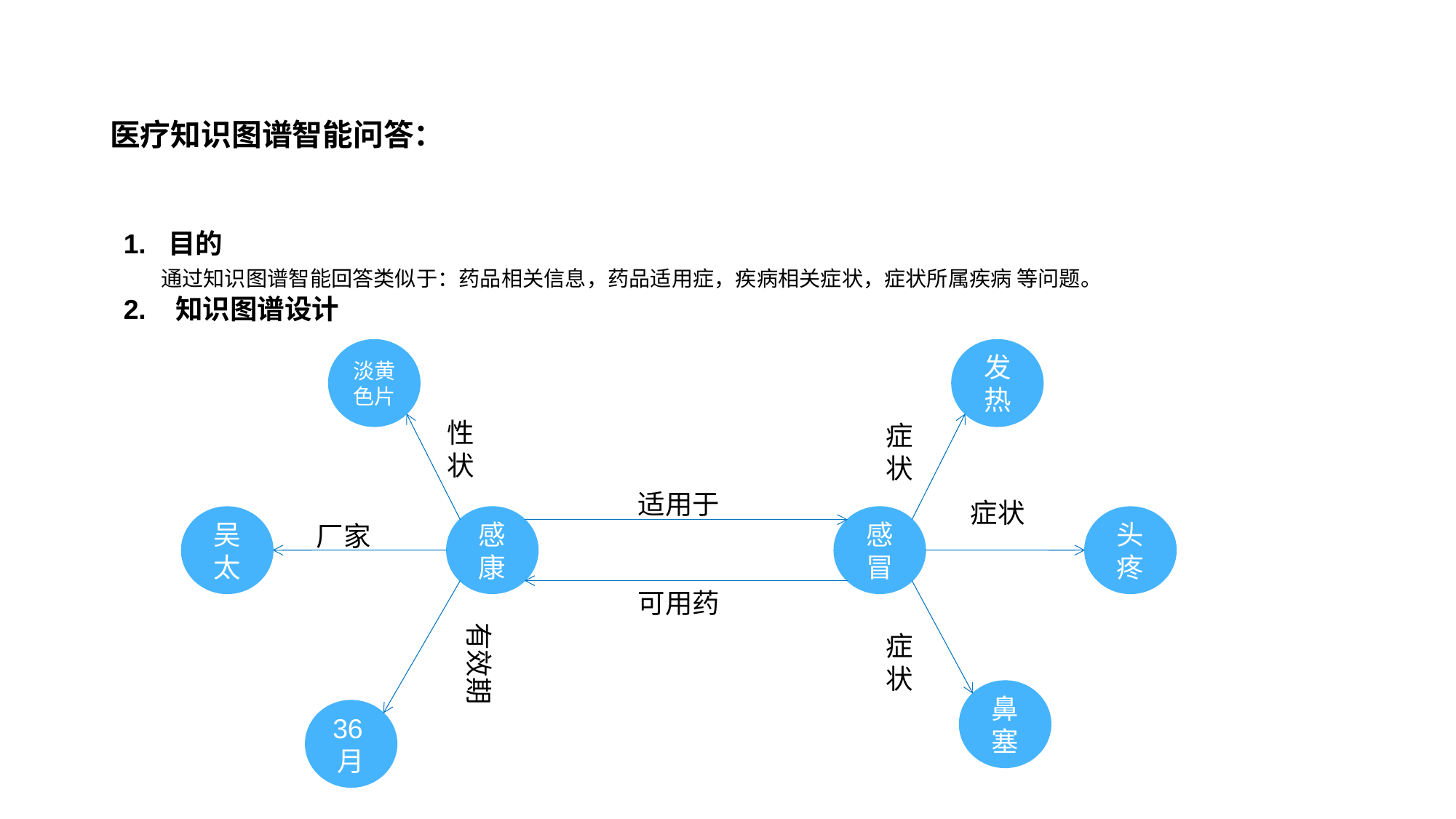

医疗知识图谱智能问答：
1.  目的
     通过知识图谱智能回答类似于：药品相关信息，药品适用症，疾病相关症状，症状所属疾病 等问题。
2.   知识图谱设计

淡黄色片
发热
性状
症状
适用于
症状
感康
感冒
吴太
头疼
厂家
可用药
有效期
症状
鼻塞
36月